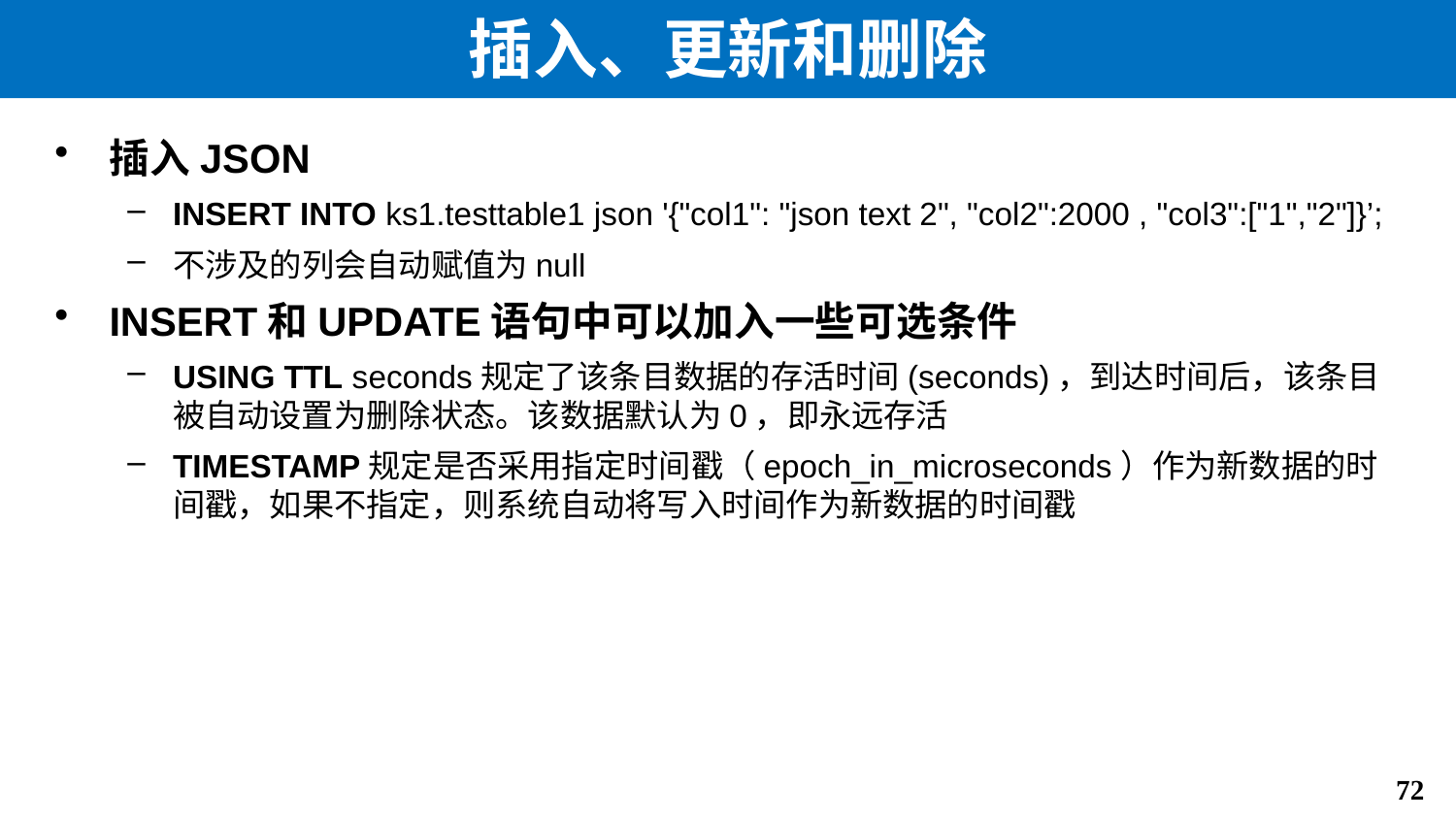

# 插入、更新和删除
插入JSON
INSERT INTO ks1.testtable1 json '{"col1": "json text 2", "col2":2000 , "col3":["1","2"]}’;
不涉及的列会自动赋值为null
INSERT和UPDATE语句中可以加入一些可选条件
USING TTL seconds规定了该条目数据的存活时间(seconds)，到达时间后，该条目被自动设置为删除状态。该数据默认为0，即永远存活
TIMESTAMP规定是否采用指定时间戳（epoch_in_microseconds）作为新数据的时间戳，如果不指定，则系统自动将写入时间作为新数据的时间戳